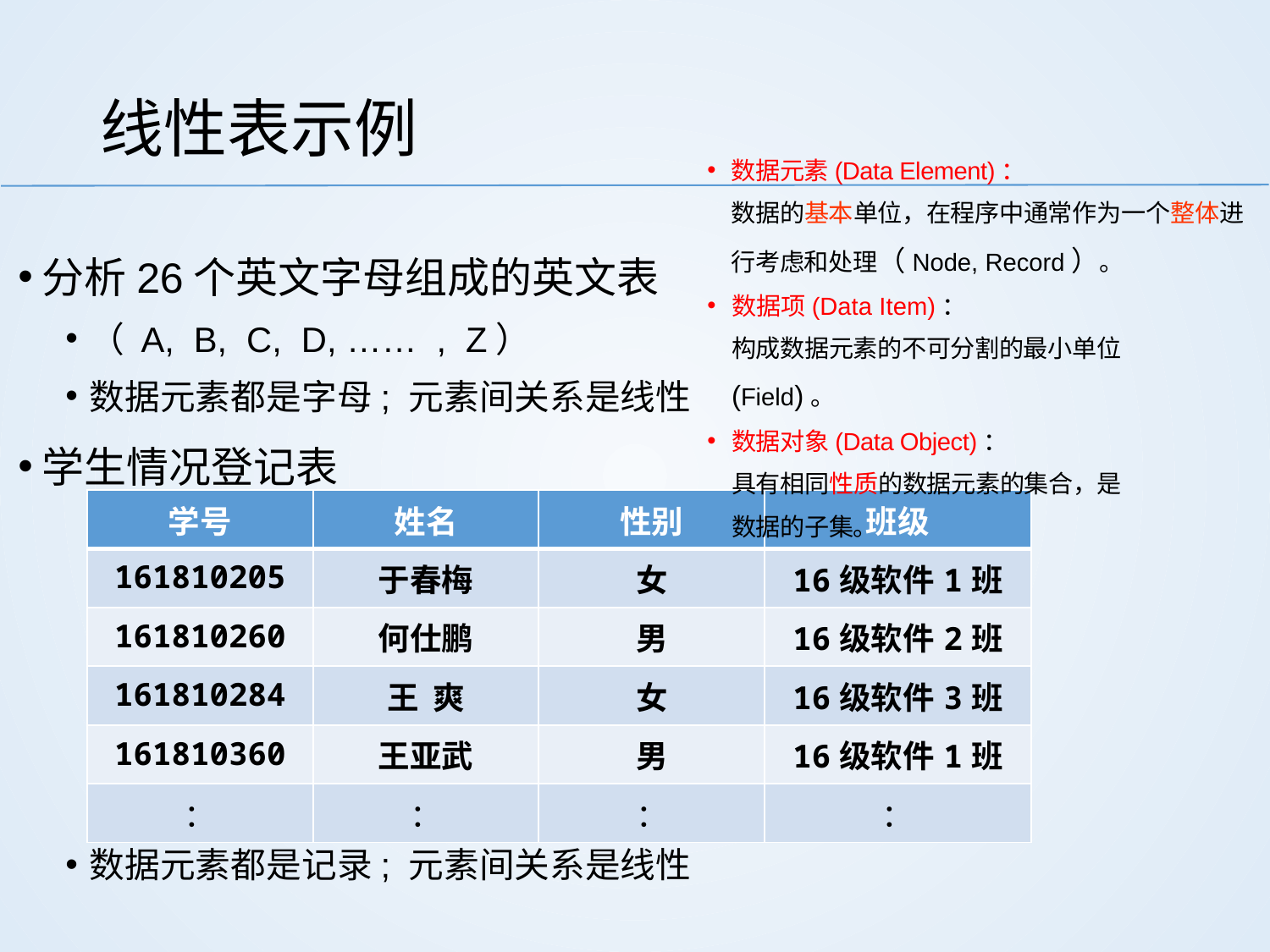

# 线性表示例
数据元素(Data Element)：
数据的基本单位，在程序中通常作为一个整体进行考虑和处理（Node, Record）。
数据项(Data Item)：
构成数据元素的不可分割的最小单位(Field)。
数据对象(Data Object)：
具有相同性质的数据元素的集合，是数据的子集。
分析26个英文字母组成的英文表
（ A,  B,  C,  D, ……  ,  Z）
数据元素都是字母; 元素间关系是线性
学生情况登记表

数据元素都是记录; 元素间关系是线性

| 学号 | 姓名 | 性别 | 班级 |
| --- | --- | --- | --- |
| 161810205 | 于春梅 | 女 | 16级软件1班 |
| 161810260 | 何仕鹏 | 男 | 16级软件2班 |
| 161810284 | 王 爽 | 女 | 16级软件3班 |
| 161810360 | 王亚武 | 男 | 16级软件1班 |
| ： | ： | ： | ： |